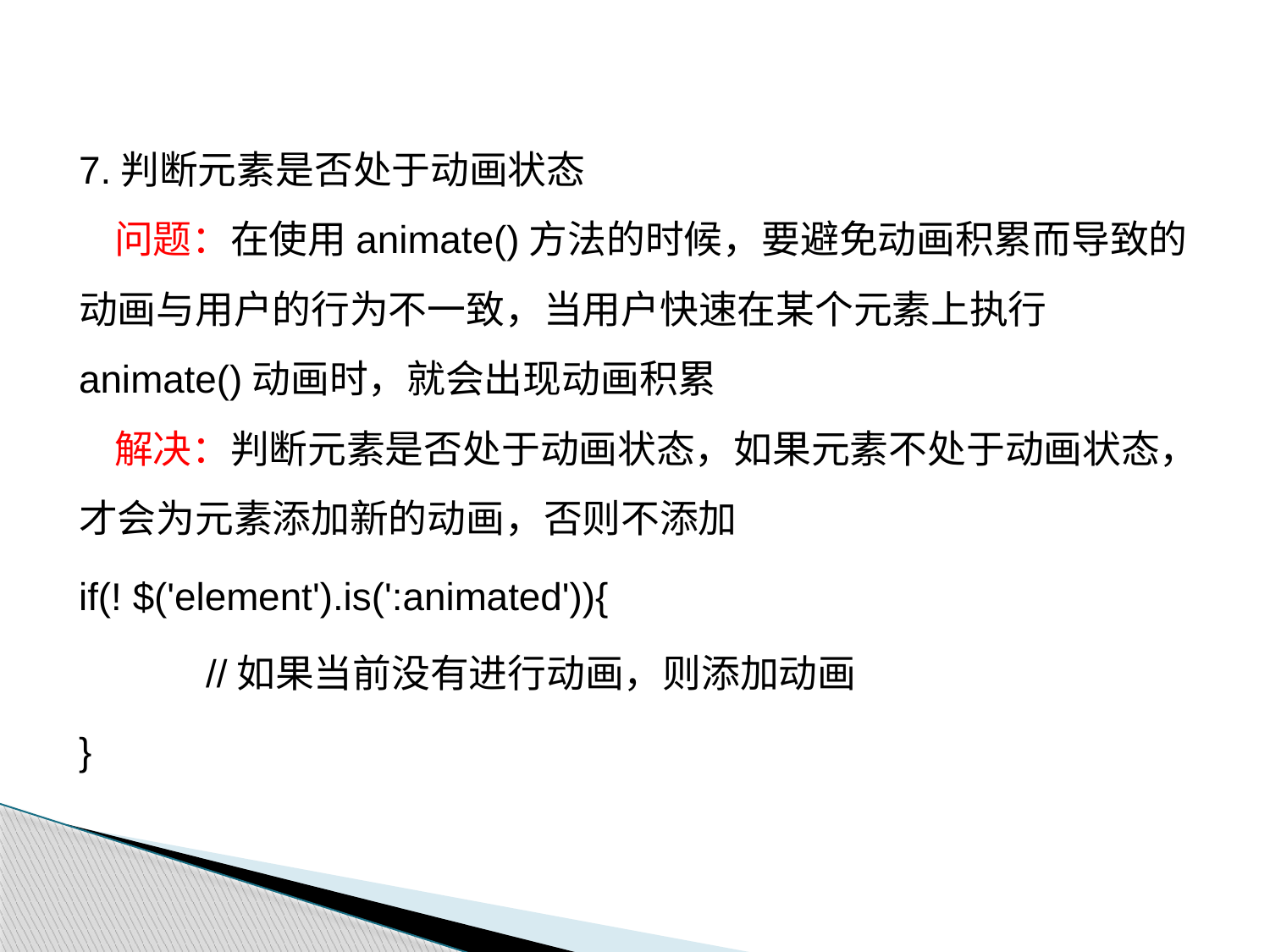

7.判断元素是否处于动画状态
   问题：在使用animate()方法的时候，要避免动画积累而导致的动画与用户的行为不一致，当用户快速在某个元素上执行animate()动画时，就会出现动画积累
   解决：判断元素是否处于动画状态，如果元素不处于动画状态，才会为元素添加新的动画，否则不添加
if(! $('element').is(':animated')){
	//如果当前没有进行动画，则添加动画
}